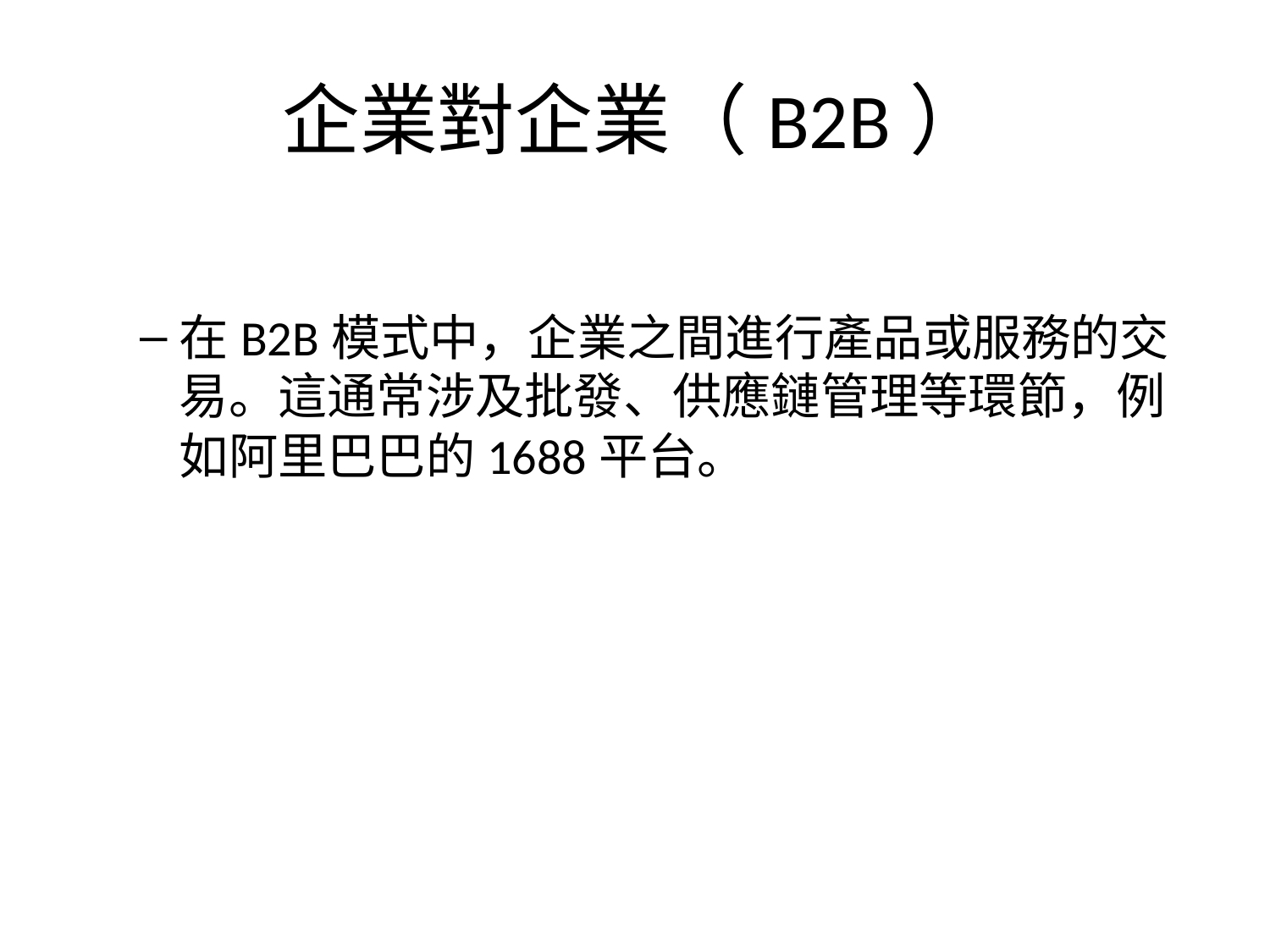

# 企業對企業（B2B）

在B2B模式中，企業之間進行產品或服務的交易。這通常涉及批發、供應鏈管理等環節，例如阿里巴巴的1688平台。